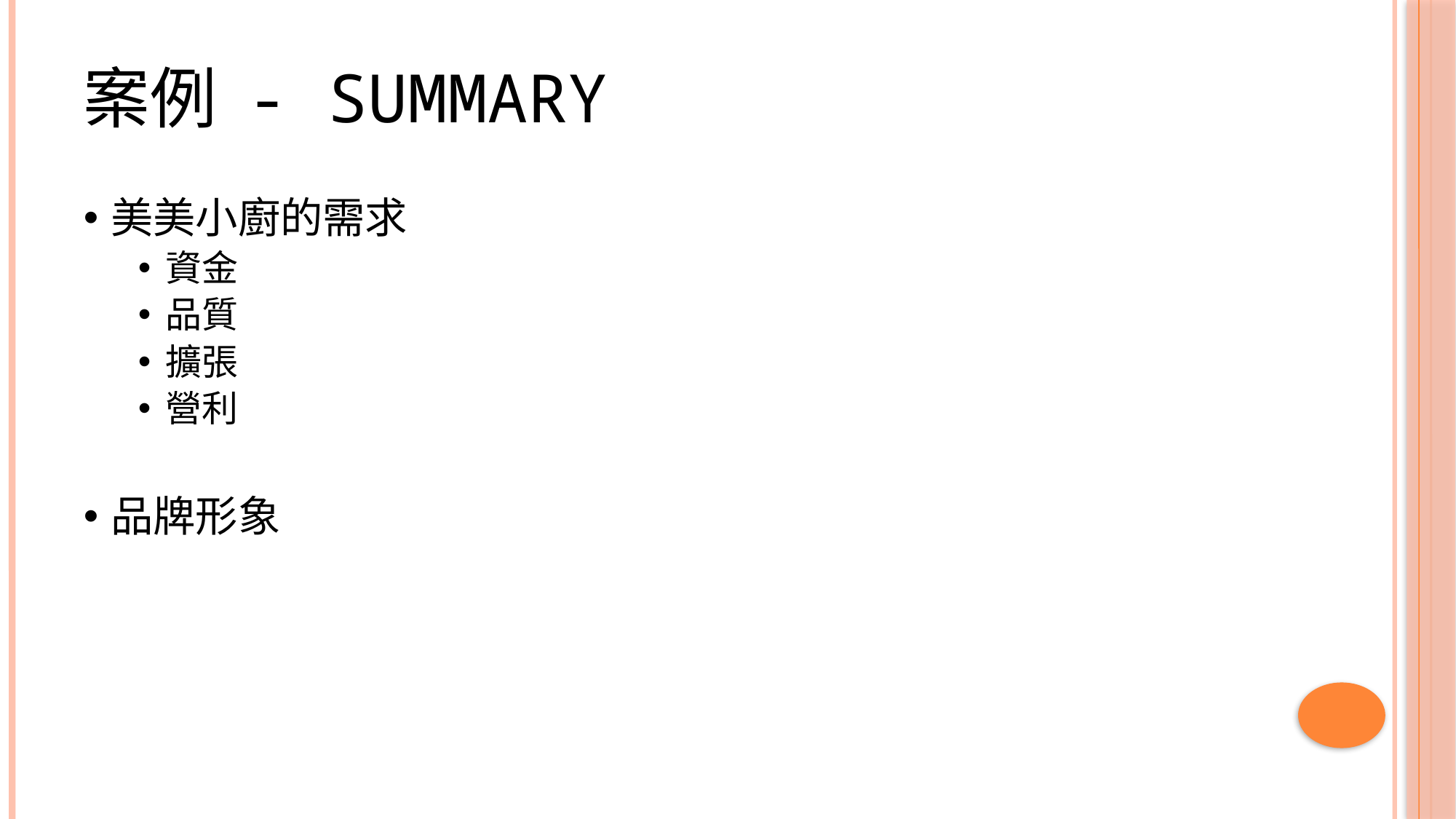

# 案例 - SUMMARY
美美小廚的需求
資金
品質
擴張
營利

品牌形象